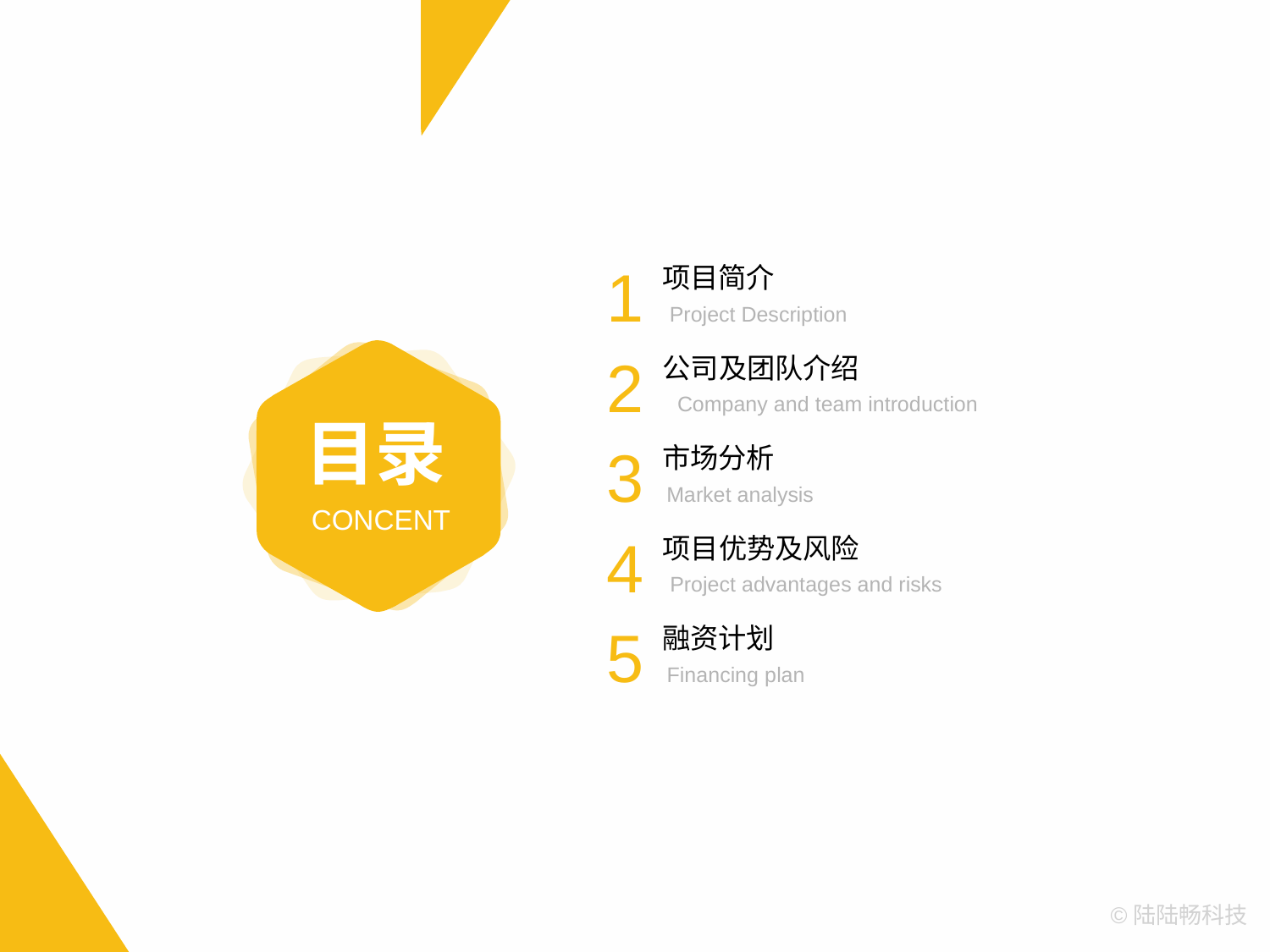

1
项目简介
Project Description

2
公司及团队介绍
Company and team introduction
目录
3
市场分析
Market analysis
CONCENT
4
项目优势及风险
Project advantages and risks
5
融资计划
Financing plan

©陆陆畅科技